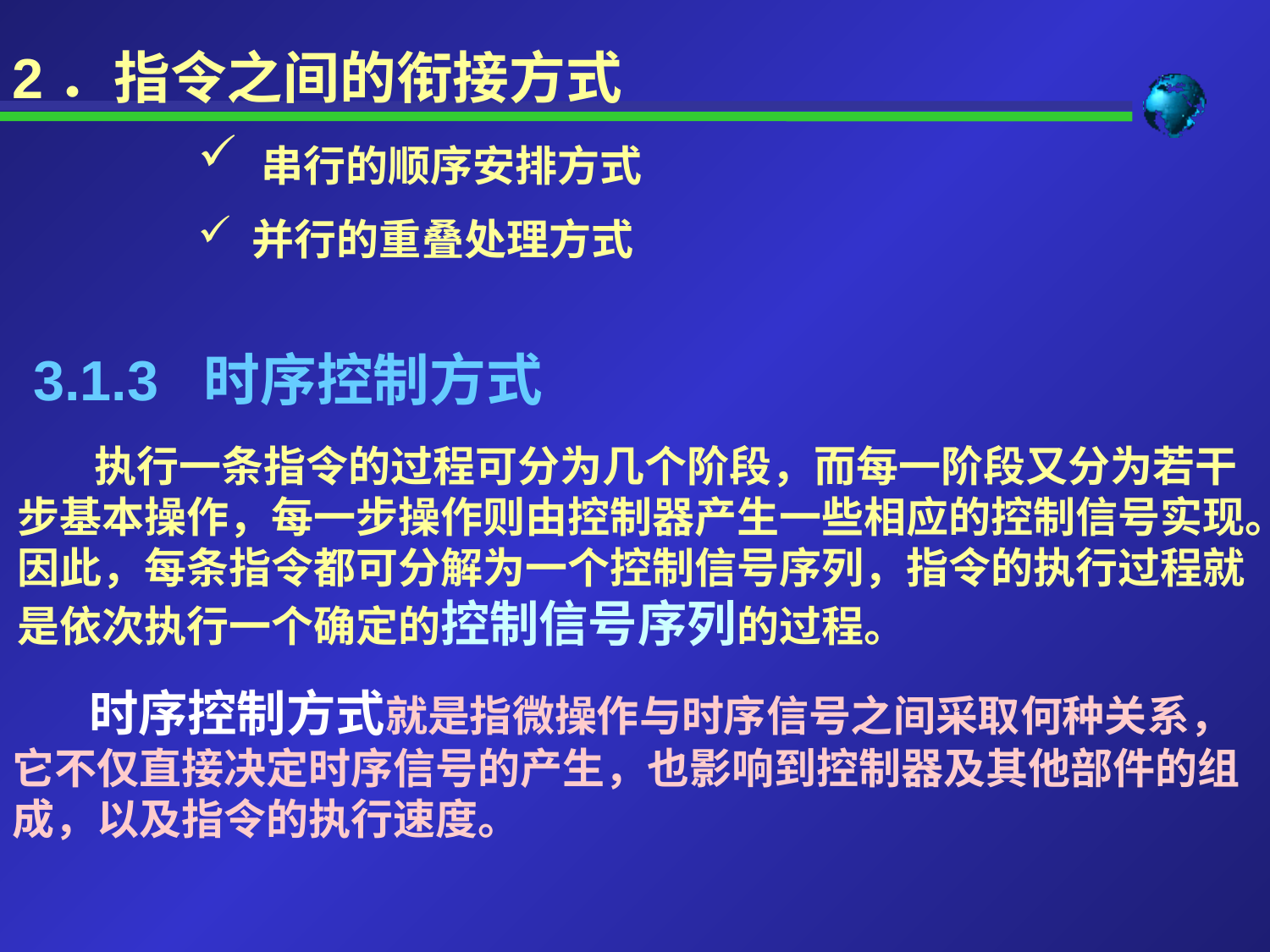

2．指令之间的衔接方式
 串行的顺序安排方式
 并行的重叠处理方式
3.1.3  时序控制方式
       执行一条指令的过程可分为几个阶段，而每一阶段又分为若干步基本操作，每一步操作则由控制器产生一些相应的控制信号实现。因此，每条指令都可分解为一个控制信号序列，指令的执行过程就是依次执行一个确定的控制信号序列的过程。
       时序控制方式就是指微操作与时序信号之间采取何种关系，它不仅直接决定时序信号的产生，也影响到控制器及其他部件的组成，以及指令的执行速度。
19